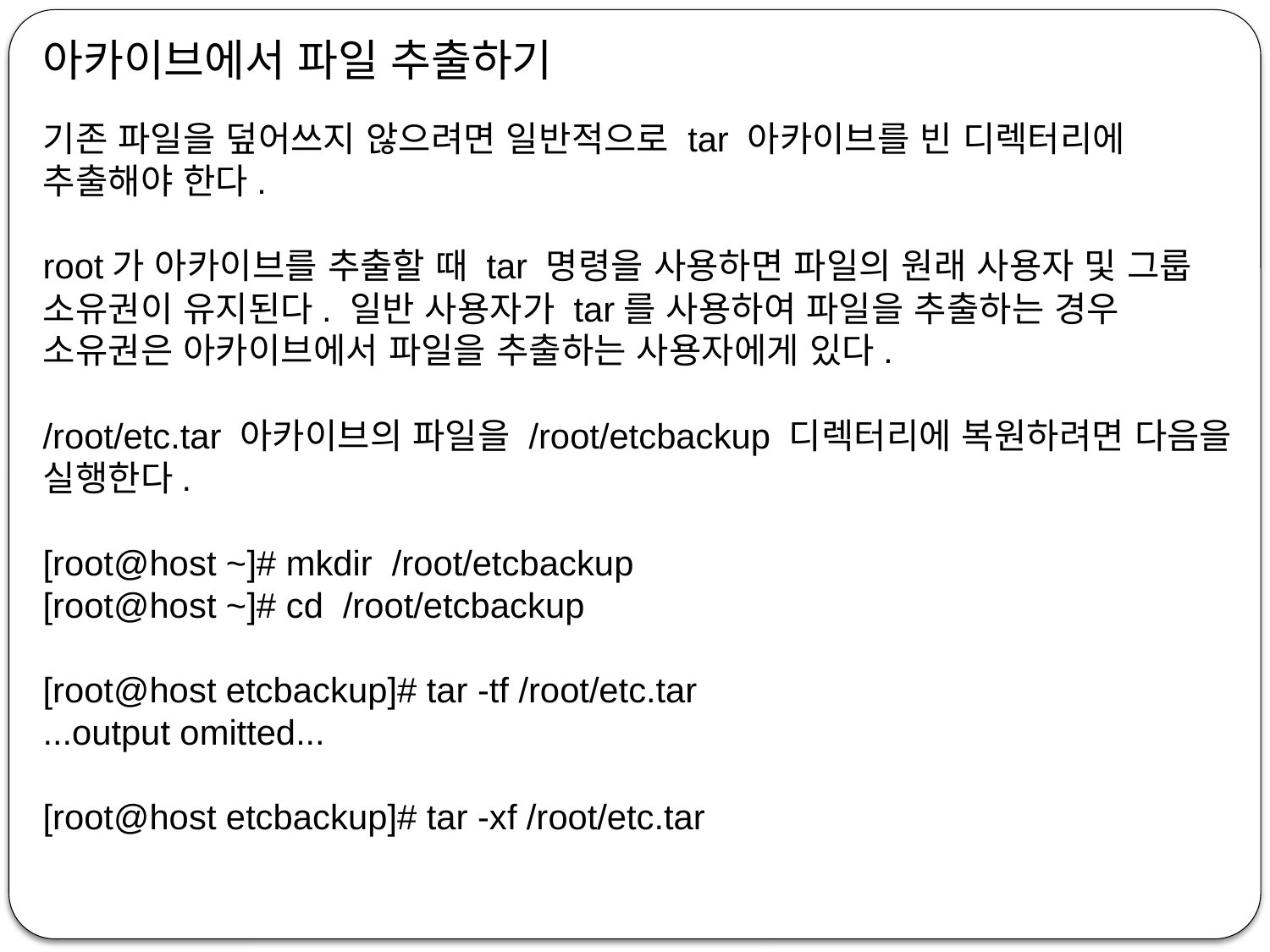

아카이브에서 파일 추출하기

기존 파일을 덮어쓰지 않으려면 일반적으로 tar 아카이브를 빈 디렉터리에 추출해야 한다.

root가 아카이브를 추출할 때 tar 명령을 사용하면 파일의 원래 사용자 및 그룹 소유권이 유지된다. 일반 사용자가 tar를 사용하여 파일을 추출하는 경우 소유권은 아카이브에서 파일을 추출하는 사용자에게 있다.

/root/etc.tar 아카이브의 파일을 /root/etcbackup 디렉터리에 복원하려면 다음을 실행한다.

[root@host ~]# mkdir  /root/etcbackup
[root@host ~]# cd  /root/etcbackup

[root@host etcbackup]# tar -tf /root/etc.tar
...output omitted...

[root@host etcbackup]# tar -xf /root/etc.tar